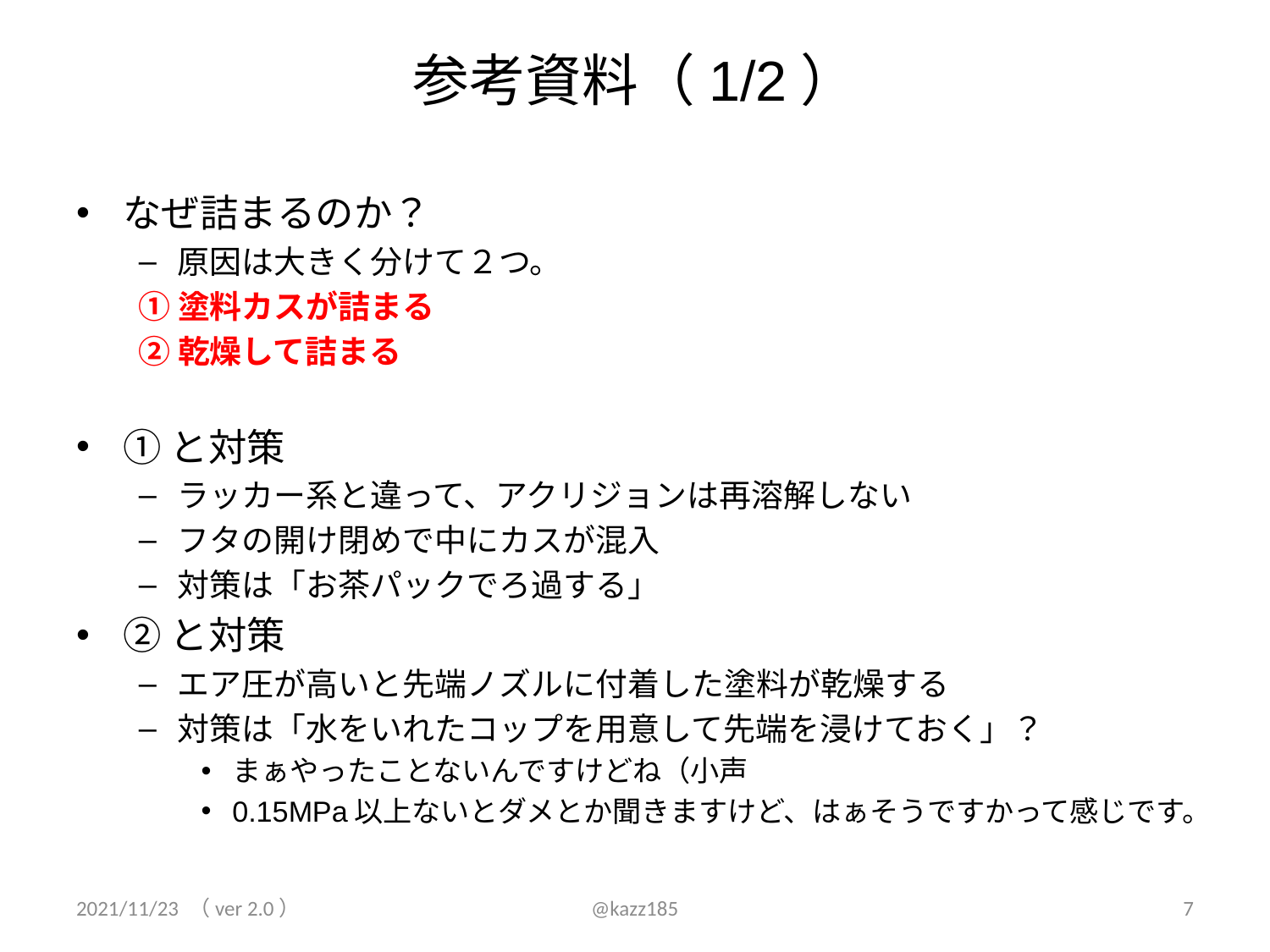

# 参考資料（1/2）

なぜ詰まるのか？
原因は大きく分けて２つ。
①塗料カスが詰まる
②乾燥して詰まる

①と対策
ラッカー系と違って、アクリジョンは再溶解しない
フタの開け閉めで中にカスが混入
対策は「お茶パックでろ過する」
②と対策
エア圧が高いと先端ノズルに付着した塗料が乾燥する
対策は「水をいれたコップを用意して先端を浸けておく」？
まぁやったことないんですけどね（小声
0.15MPa以上ないとダメとか聞きますけど、はぁそうですかって感じです。
2021/11/23 （ver 2.0）
@kazz185
7